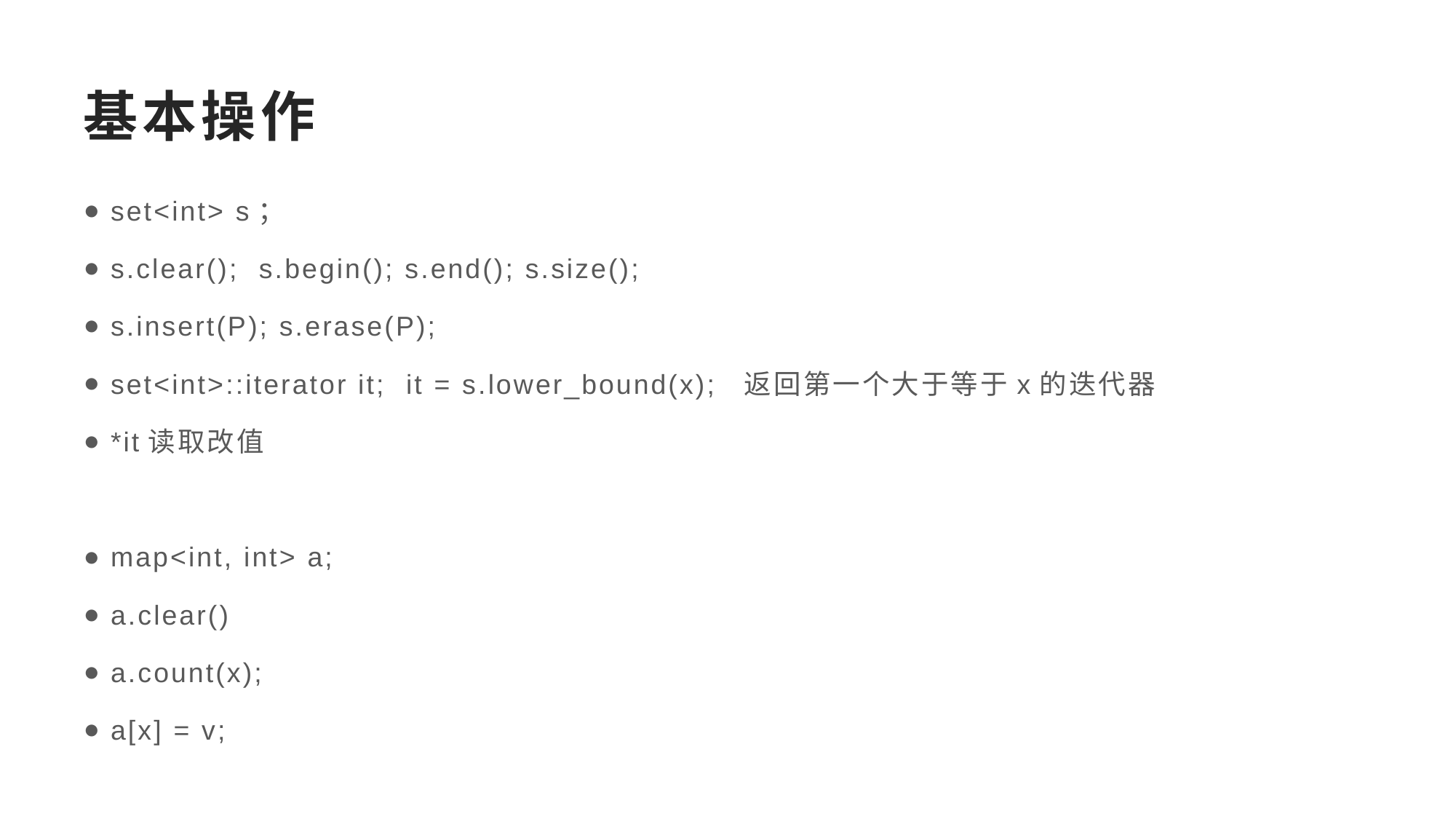

# 基本操作
set<int> s；
s.clear();  s.begin(); s.end(); s.size();
s.insert(P); s.erase(P);
set<int>::iterator it;  it = s.lower_bound(x);  返回第一个大于等于x的迭代器
*it读取改值

map<int, int> a;
a.clear()
a.count(x);
a[x] = v;